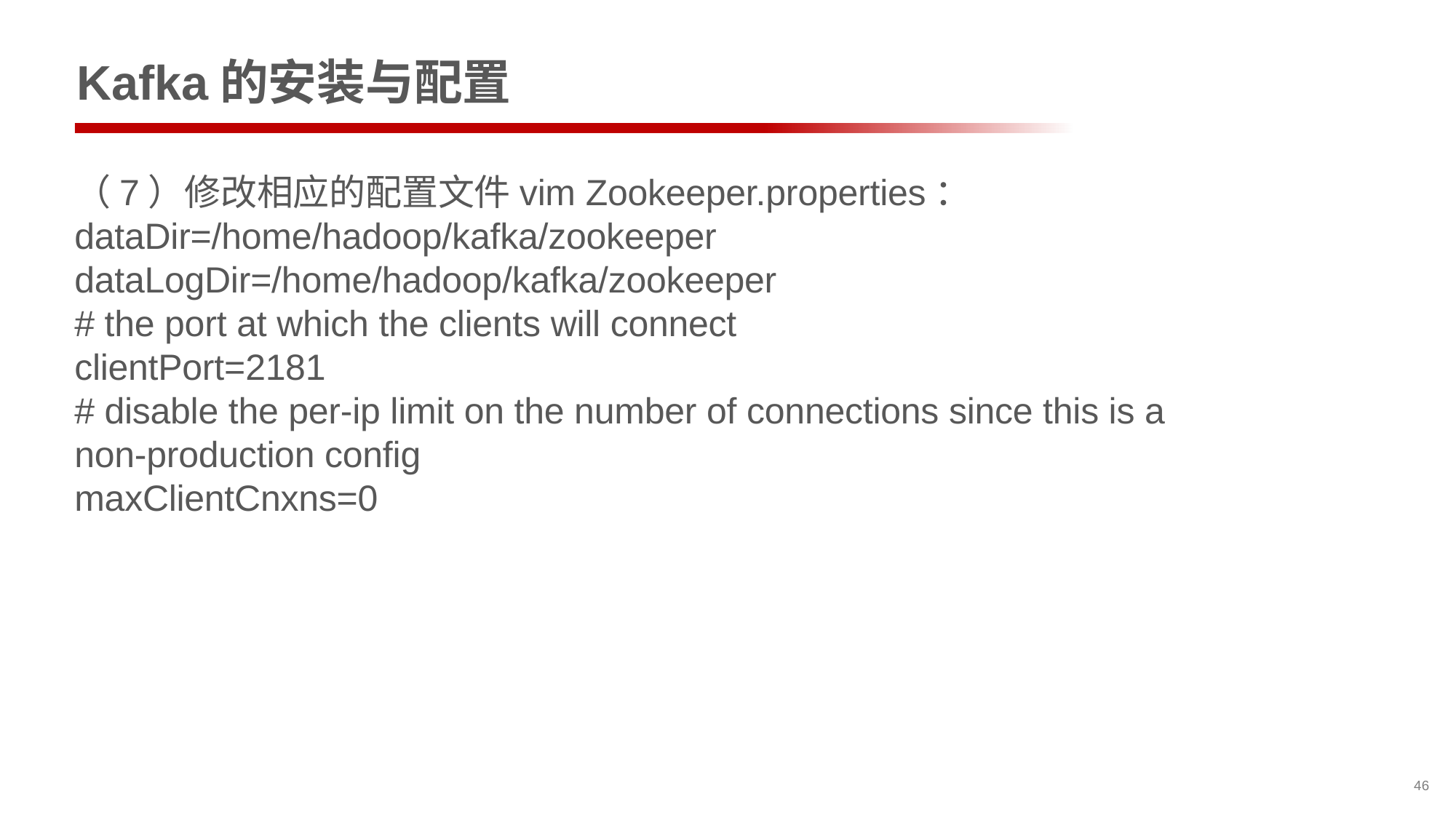

# Kafka的安装与配置

（7）修改相应的配置文件vim Zookeeper.properties：
dataDir=/home/hadoop/kafka/zookeeper
dataLogDir=/home/hadoop/kafka/zookeeper
# the port at which the clients will connect
clientPort=2181
# disable the per-ip limit on the number of connections since this is a non-production config
maxClientCnxns=0
46